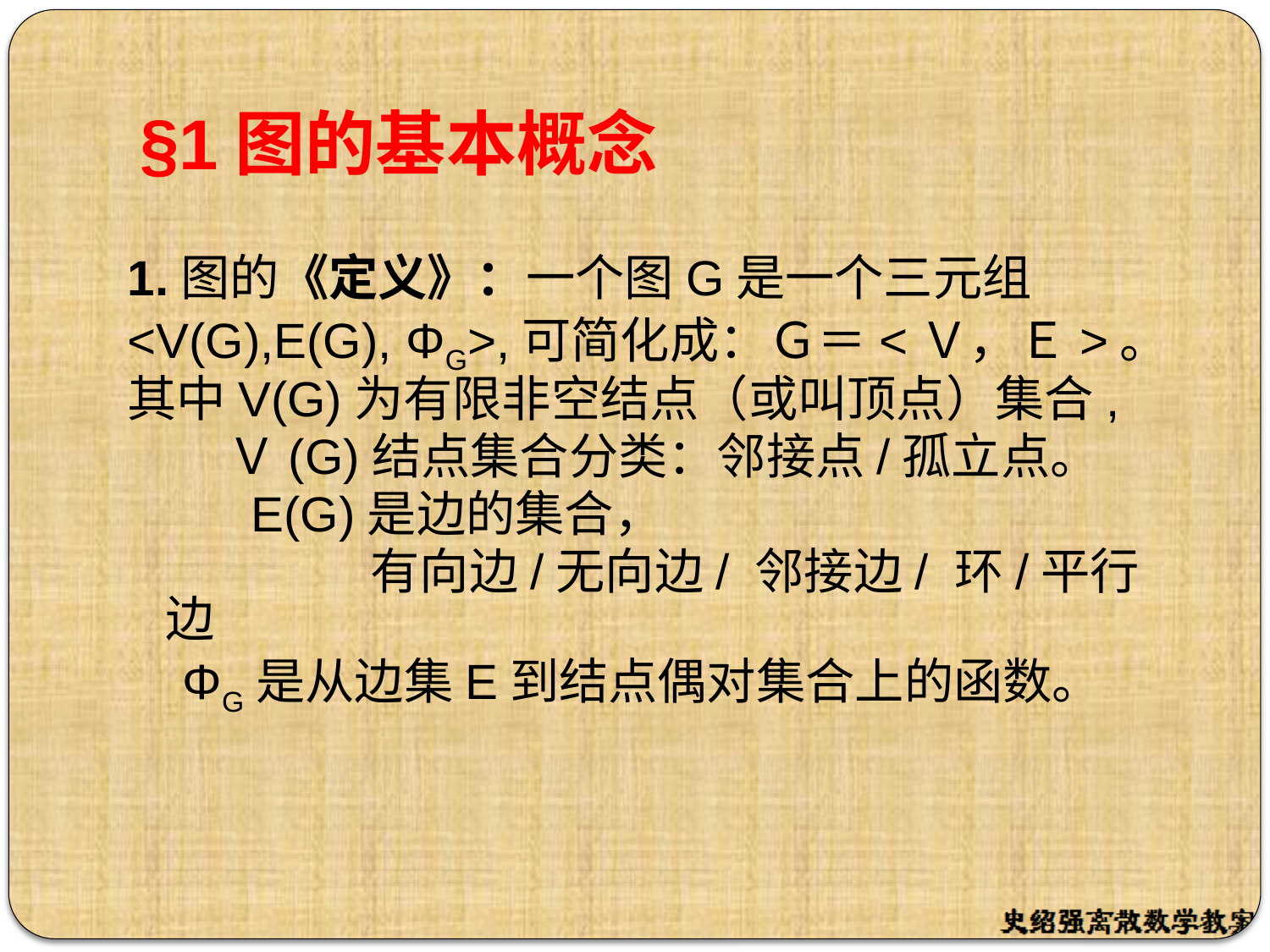

# §1图的基本概念
1.图的《定义》：一个图G是一个三元组
<V(G),E(G), ΦG>,可简化成：Ｇ＝<Ｖ，Ｅ>。
其中V(G)为有限非空结点（或叫顶点）集合,
        Ｖ(G)结点集合分类：邻接点/孤立点。
         E(G)是边的集合，
                     有向边/无向边/ 邻接边/ 环/平行边
    ΦG是从边集E到结点偶对集合上的函数。